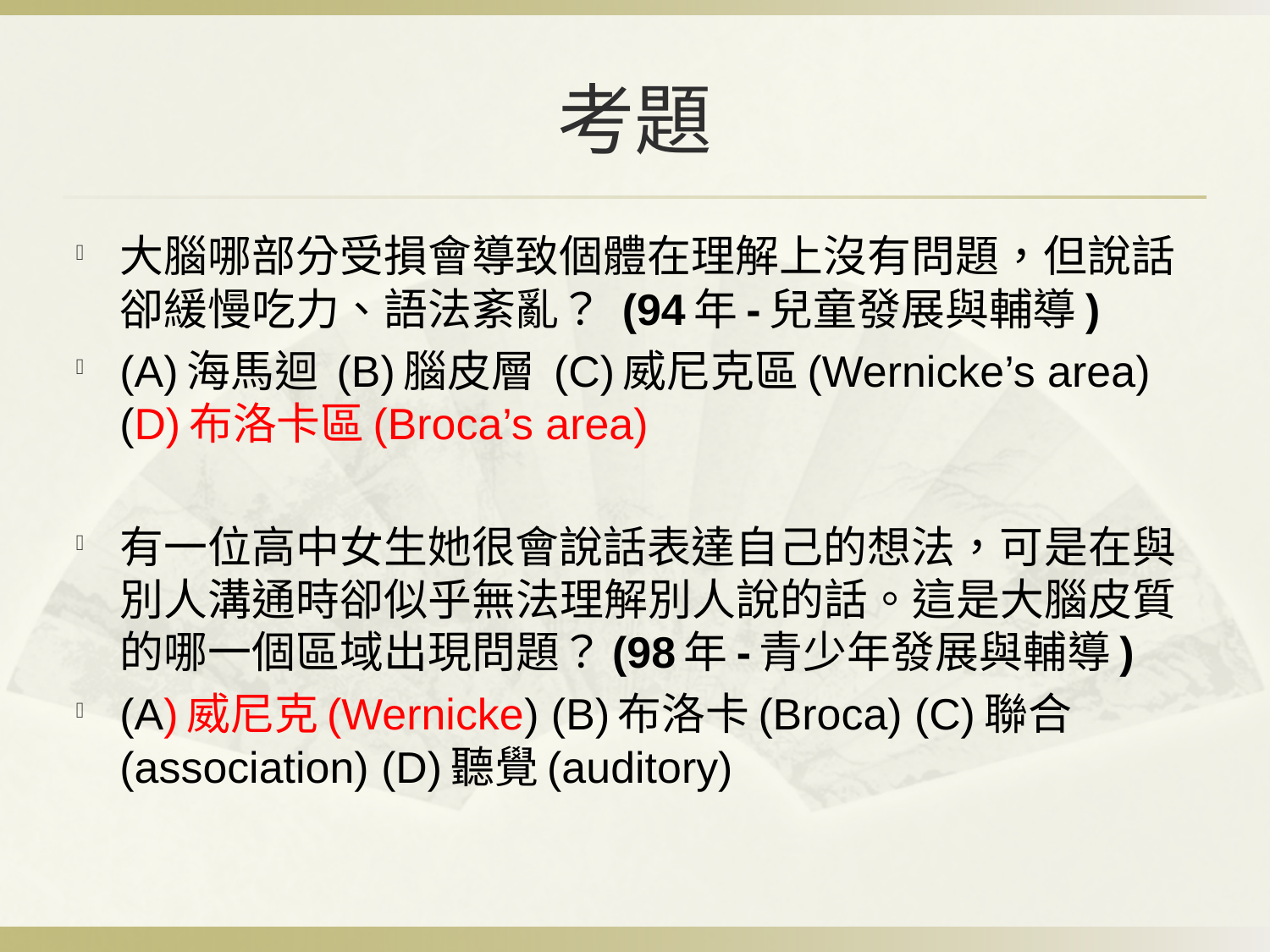

# 考題
大腦哪部分受損會導致個體在理解上沒有問題，但說話卻緩慢吃力、語法紊亂？ (94年-兒童發展與輔導)
(A)海馬迴 (B)腦皮層 (C)威尼克區(Wernicke’s area) (D)布洛卡區(Broca’s area)

有一位高中女生她很會說話表達自己的想法，可是在與別人溝通時卻似乎無法理解別人說的話。這是大腦皮質的哪一個區域出現問題？(98年-青少年發展與輔導)
(A)威尼克(Wernicke) (B)布洛卡(Broca) (C)聯合(association) (D)聽覺(auditory)